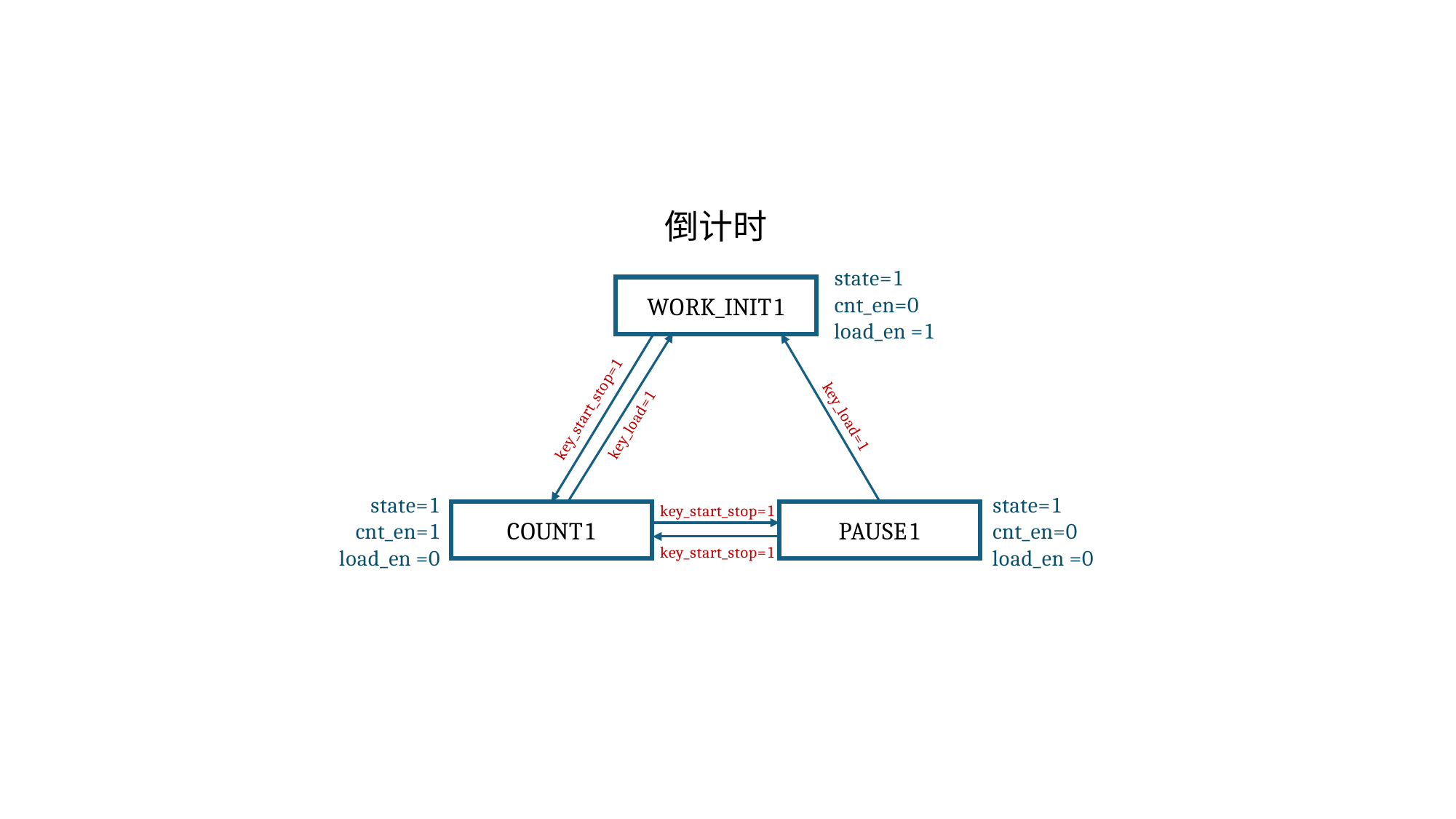

倒计时
state=1
cnt_en=0
load_en =1
WORK_INIT1
key_start_stop=1
key_load=1
key_load=1
state=1
cnt_en=0
load_en =0
key_start_stop=1
COUNT1
PAUSE1
key_start_stop=1
state=1
cnt_en=1
load_en =0